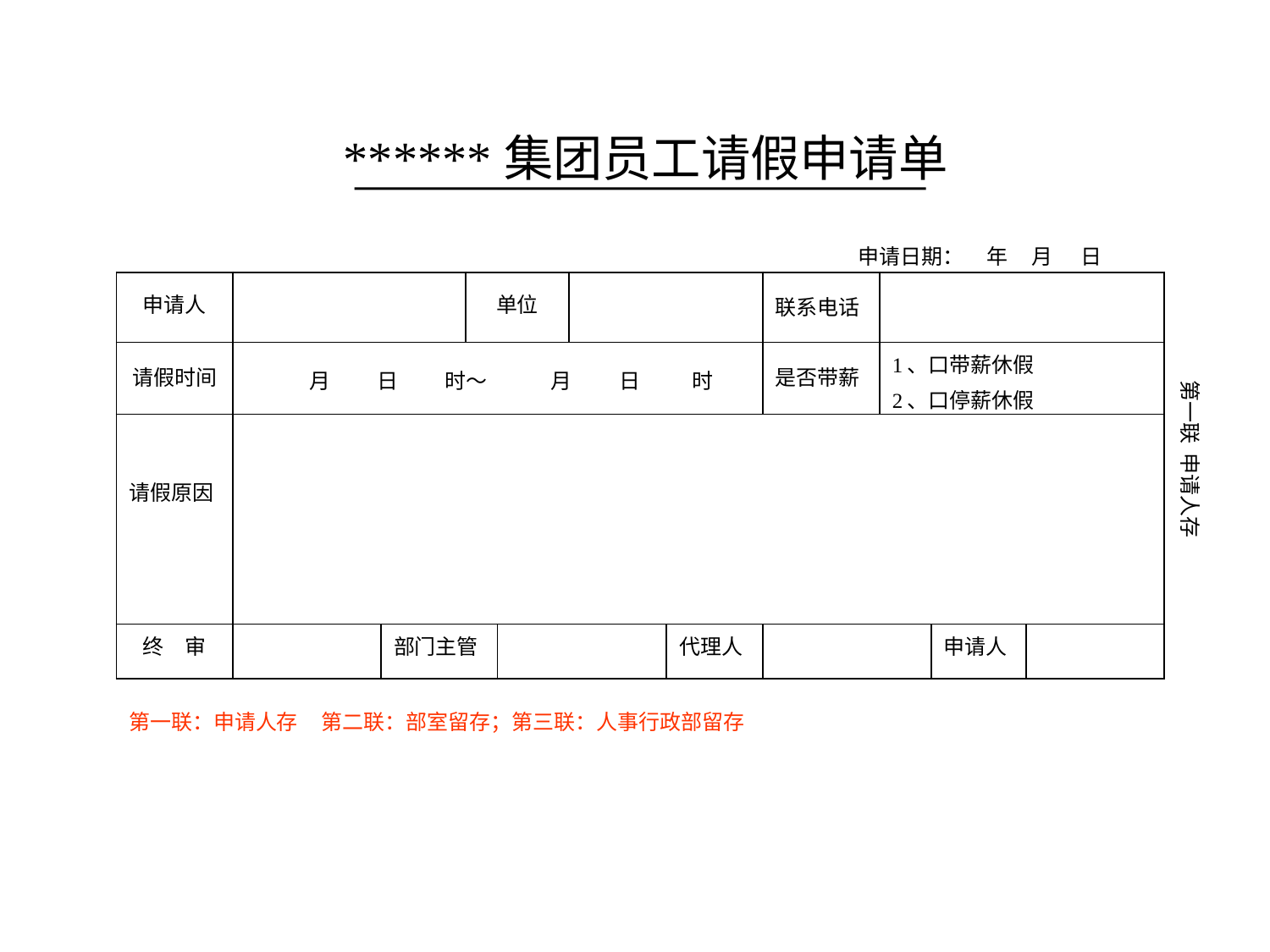

******集团员工请假申请单

申请日期：     年     月      日
| 申请人 |  |  | 单位 |  |  |  | 联系电话 |  |  |  |
| --- | --- | --- | --- | --- | --- | --- | --- | --- | --- | --- |
| 请假时间 | 月　 　日　 　时～　　　月　　 日 　　时 |  |  |  |  |  | 是否带薪 | 1、口带薪休假 2、口停薪休假 |  |  |
| 请假原因 |  |  |  |  |  |  |  |  |  |  |
| 终　审 |  | 部门主管 |  |  |  | 代理人 |  |  | 申请人 |  |
第一联  申请人存
第一联：申请人存     第二联：部室留存；第三联：人事行政部留存
157